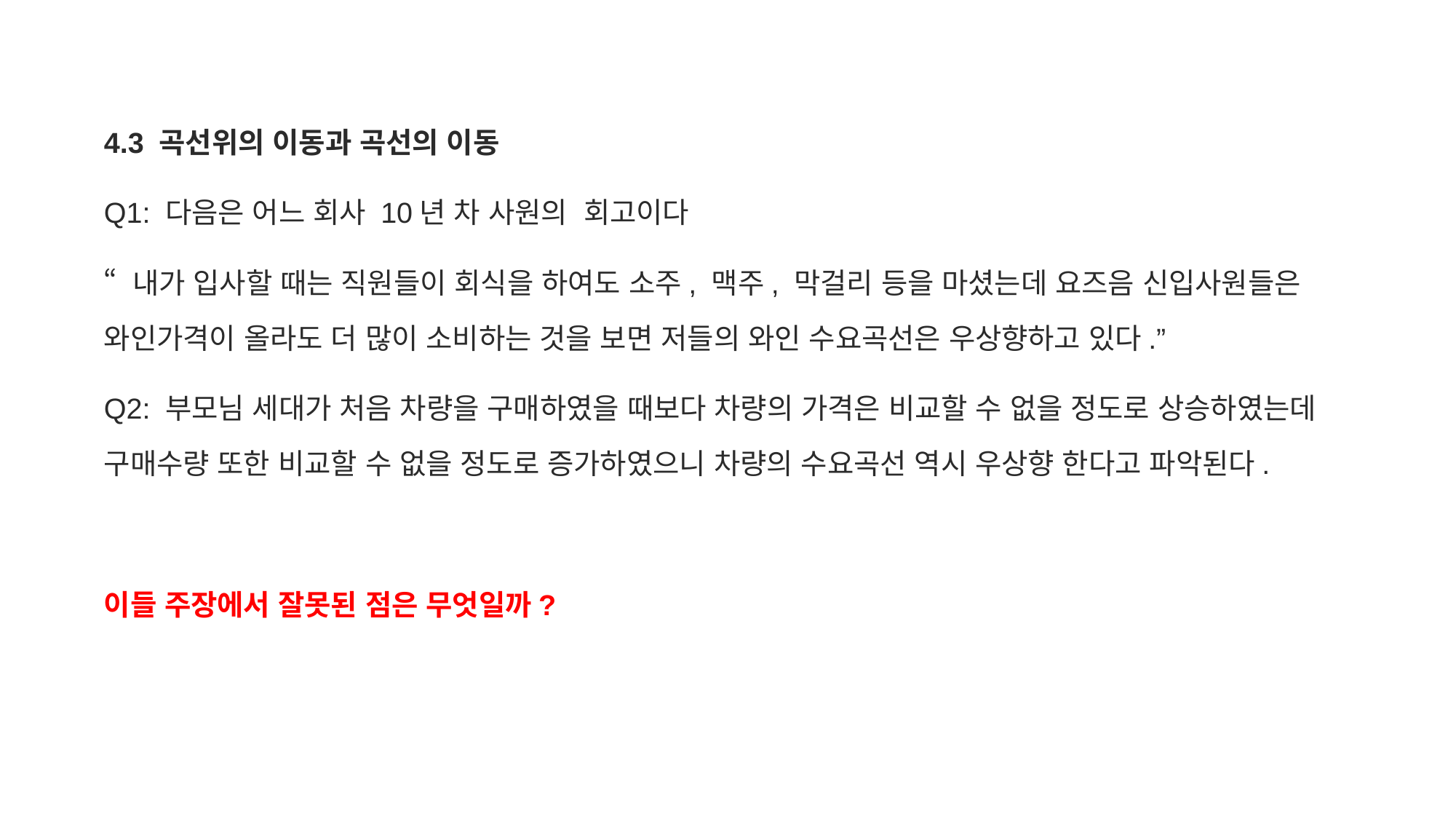

4.3 곡선위의 이동과 곡선의 이동
Q1: 다음은 어느 회사 10년 차 사원의  회고이다
“ 내가 입사할 때는 직원들이 회식을 하여도 소주, 맥주, 막걸리 등을 마셨는데 요즈음 신입사원들은 와인가격이 올라도 더 많이 소비하는 것을 보면 저들의 와인 수요곡선은 우상향하고 있다.”
Q2: 부모님 세대가 처음 차량을 구매하였을 때보다 차량의 가격은 비교할 수 없을 정도로 상승하였는데 구매수량 또한 비교할 수 없을 정도로 증가하였으니 차량의 수요곡선 역시 우상향 한다고 파악된다.

이들 주장에서 잘못된 점은 무엇일까?